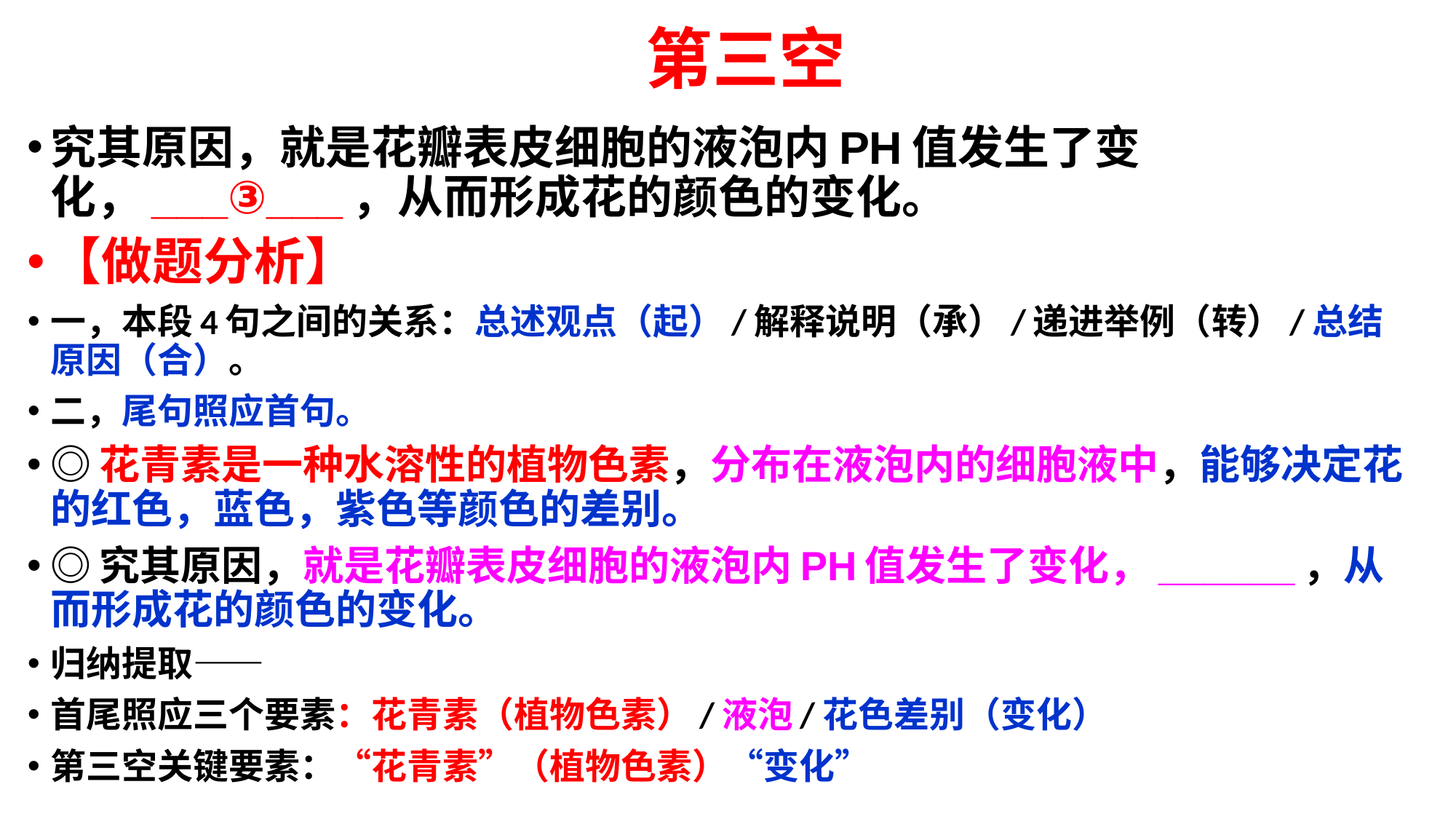

第三空

究其原因，就是花瓣表皮细胞的液泡内PH值发生了变化，___③___，从而形成花的颜色的变化。
【做题分析】
一，本段4句之间的关系：总述观点（起）/解释说明（承）/递进举例（转）/总结原因（合）。
二，尾句照应首句。
◎花青素是一种水溶性的植物色素，分布在液泡内的细胞液中，能够决定花的红色，蓝色，紫色等颜色的差别。
◎究其原因，就是花瓣表皮细胞的液泡内PH值发生了变化，______，从而形成花的颜色的变化。
归纳提取——
首尾照应三个要素：花青素（植物色素）/液泡/花色差别（变化）
第三空关键要素：“花青素”（植物色素）“变化”